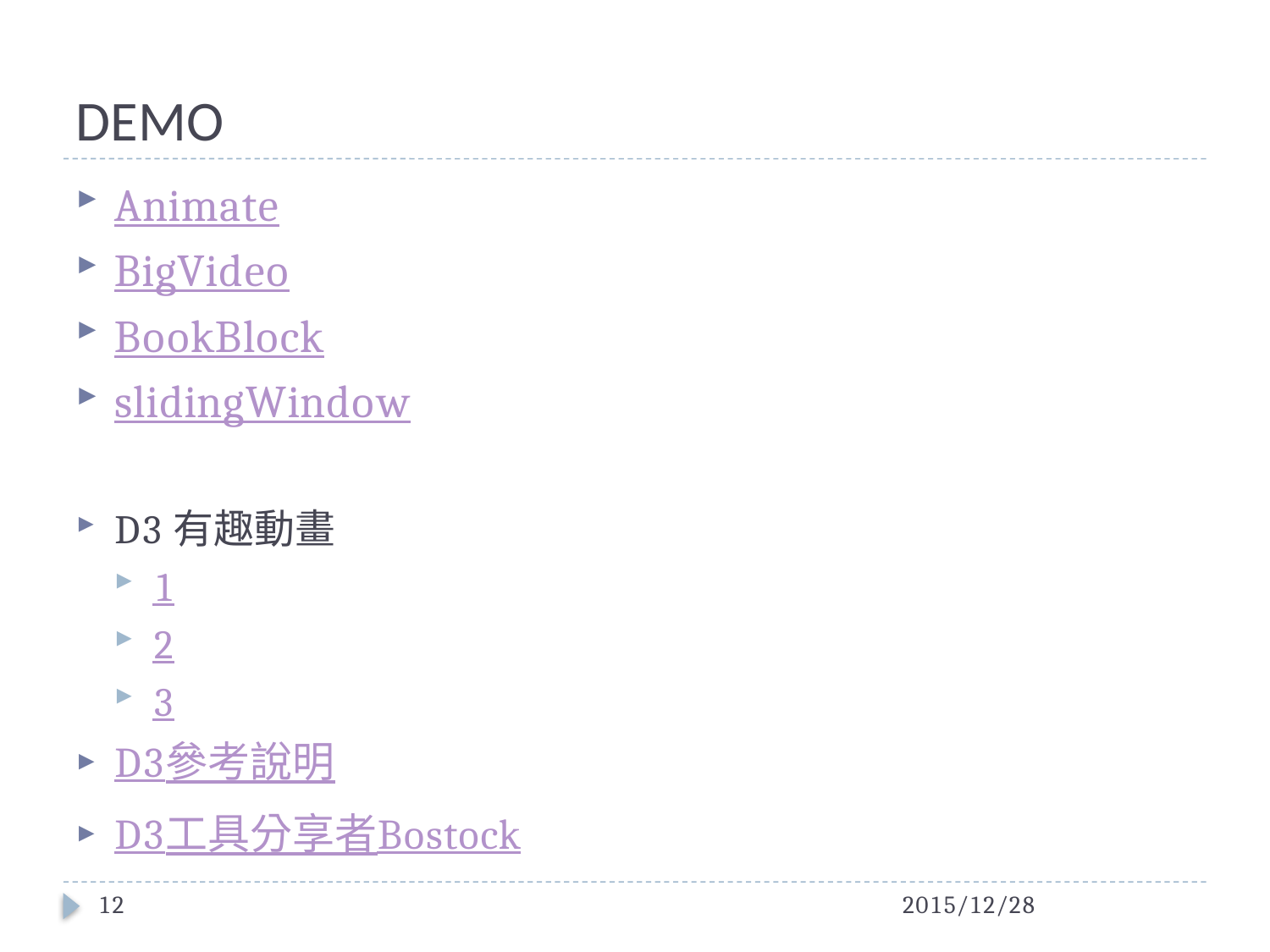

# DEMO
Animate
BigVideo
BookBlock
slidingWindow

D3有趣動畫
1
2
3
D3參考說明
D3工具分享者Bostock
12
2015/12/28